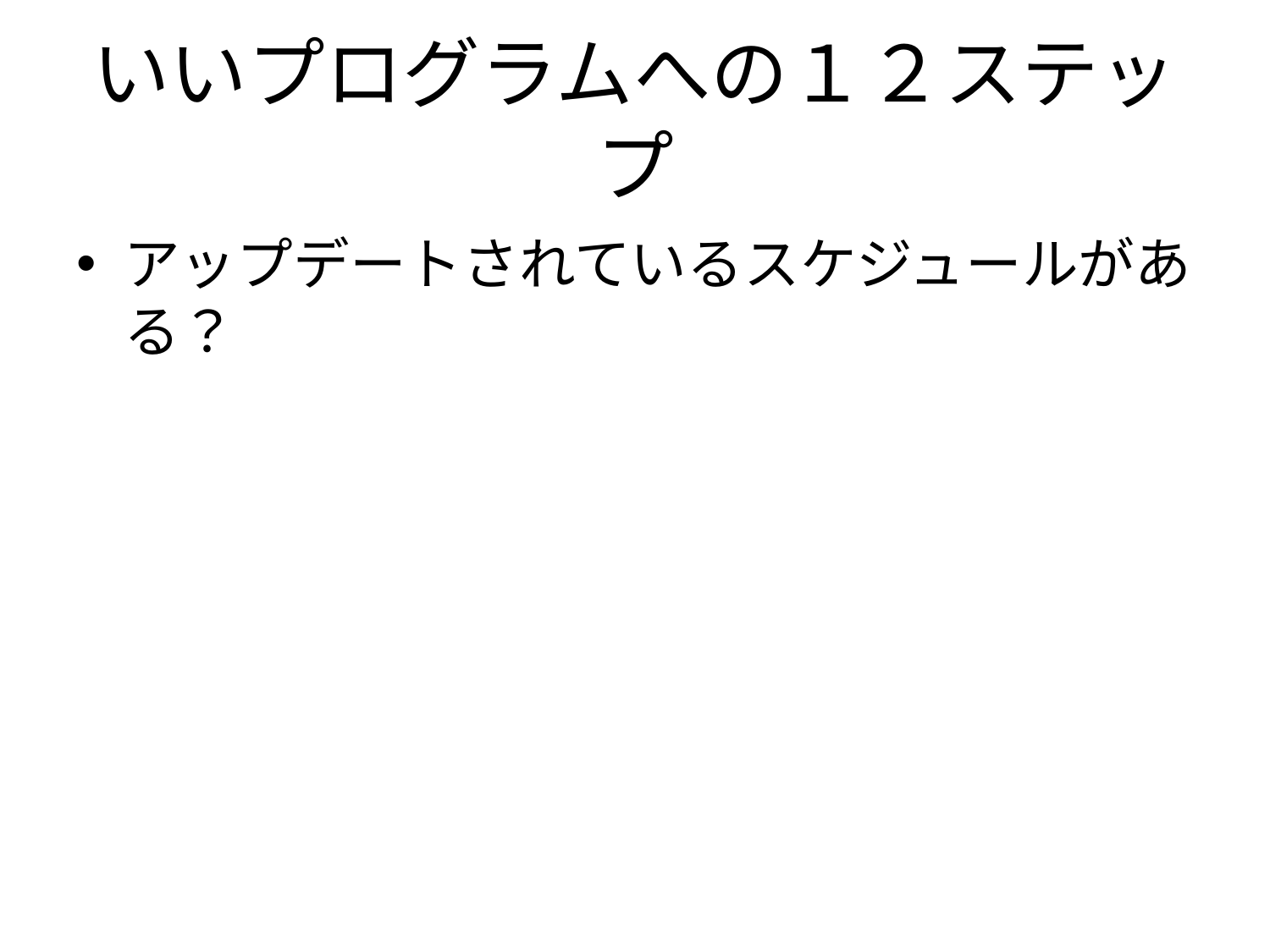

# いいプログラムへの１２ステップ
アップデートされているスケジュールがある？